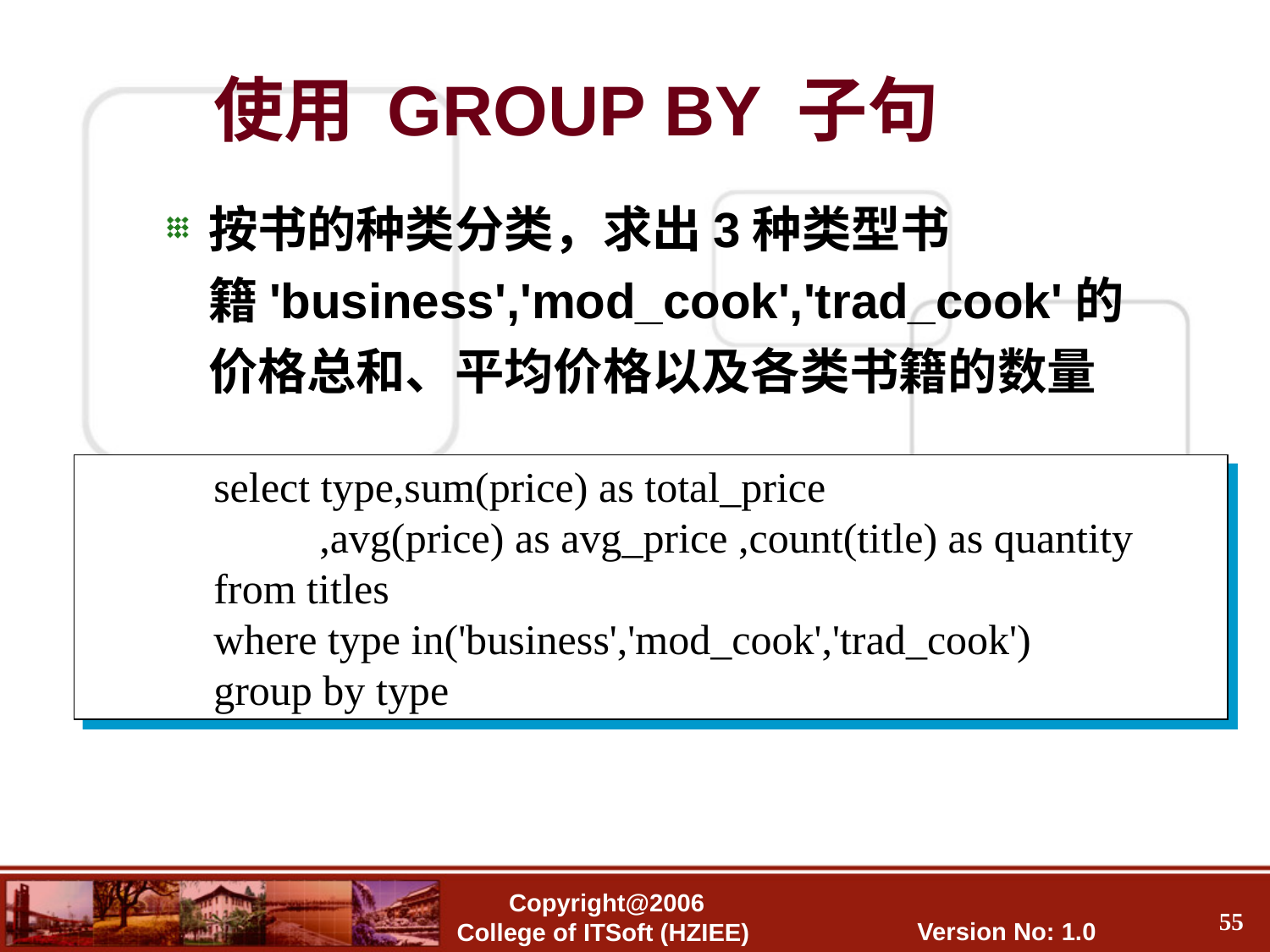

使用 GROUP BY 子句
按书的种类分类，求出3种类型书籍'business','mod_cook','trad_cook'的价格总和、平均价格以及各类书籍的数量
select type,sum(price) as total_price
          ,avg(price) as avg_price ,count(title) as quantity
from titles
where type in('business','mod_cook','trad_cook')
group by type